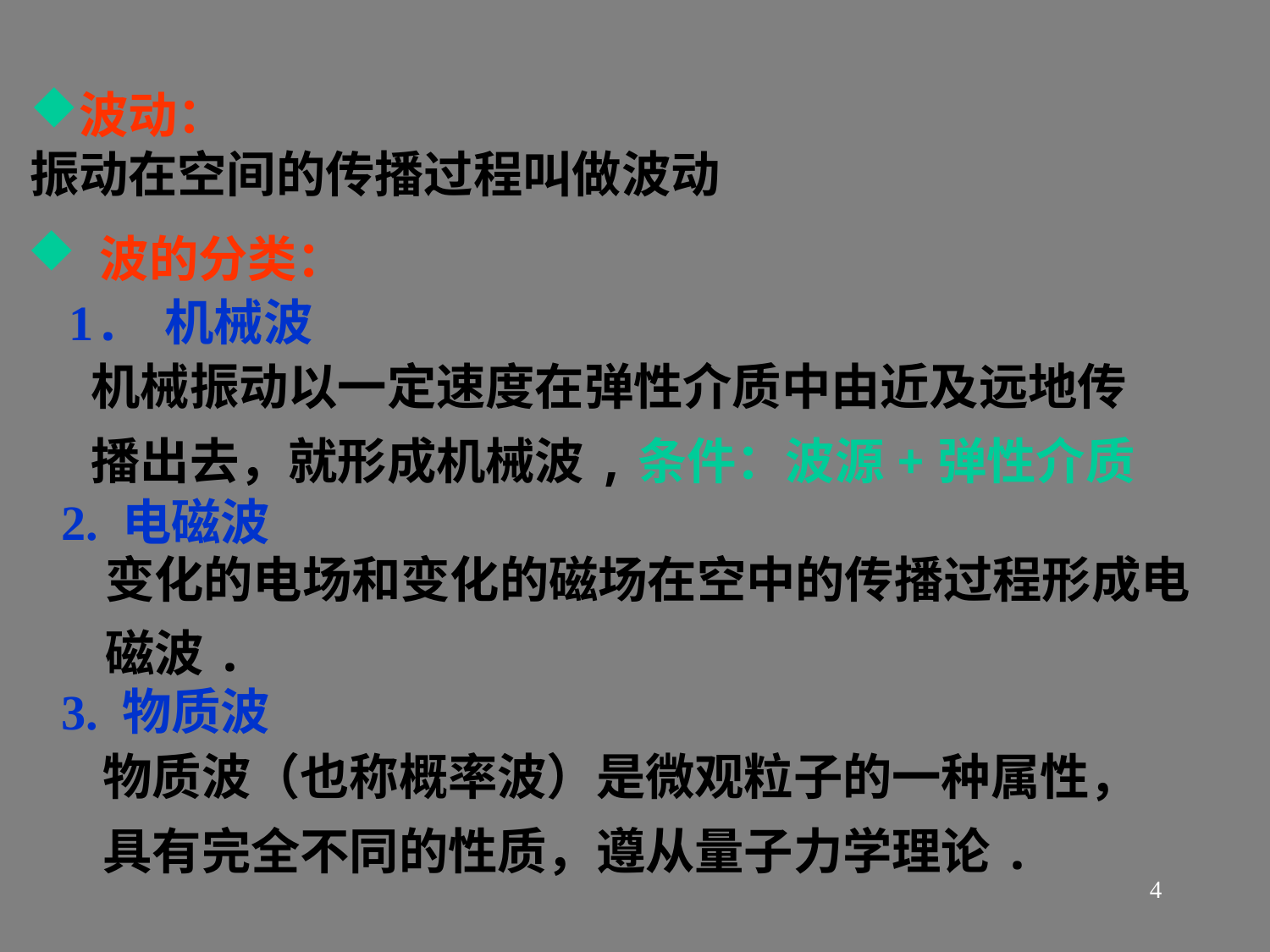

波动：
振动在空间的传播过程叫做波动
 波的分类：
1. 机械波
机械振动以一定速度在弹性介质中由近及远地传播出去，就形成机械波,条件：波源+弹性介质
2. 电磁波
变化的电场和变化的磁场在空中的传播过程形成电磁波.
3. 物质波
物质波（也称概率波）是微观粒子的一种属性，具有完全不同的性质，遵从量子力学理论.
4